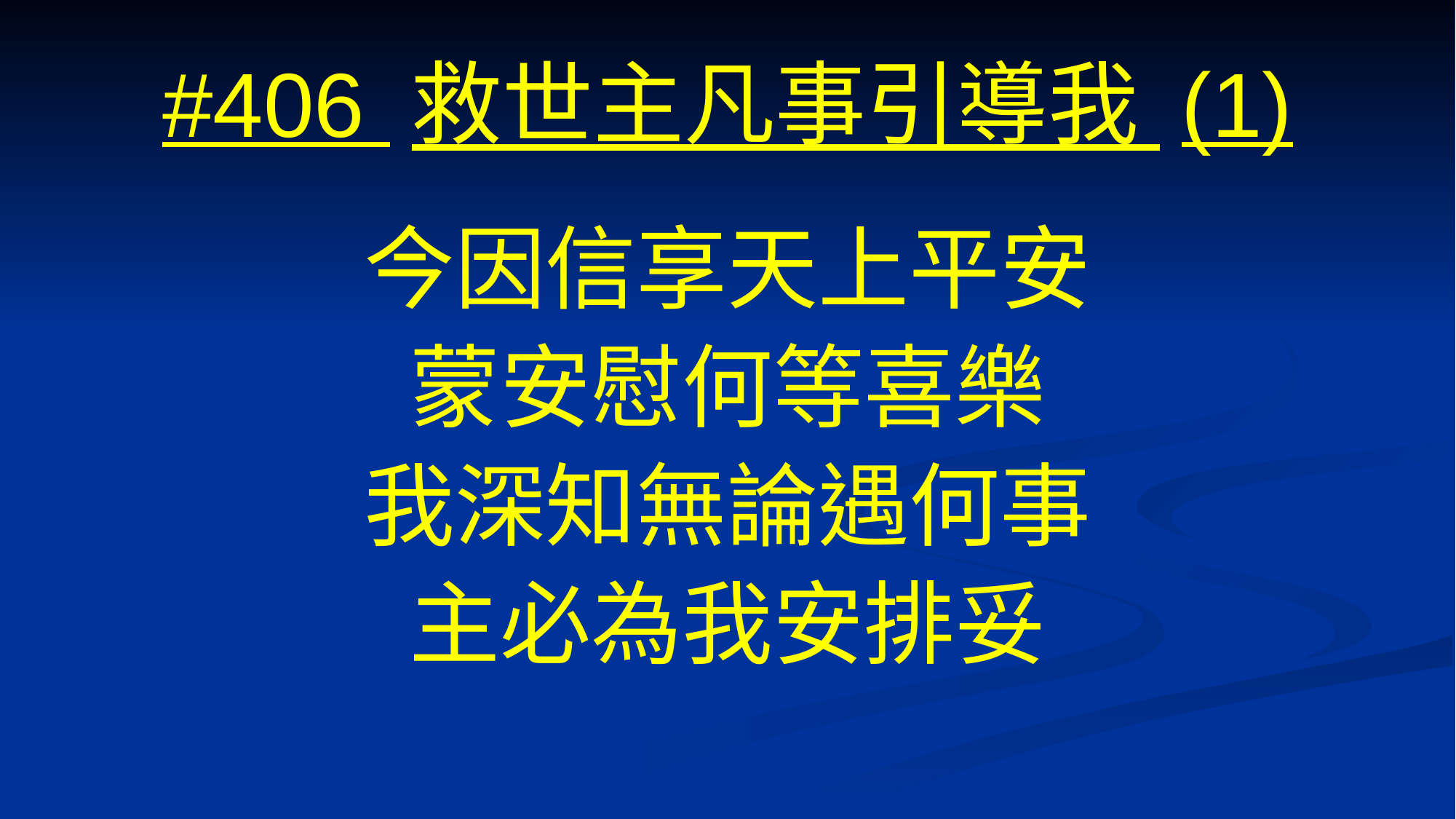

# #406 救世主凡事引導我 (1)
今因信享天上平安
蒙安慰何等喜樂
我深知無論遇何事
主必為我安排妥